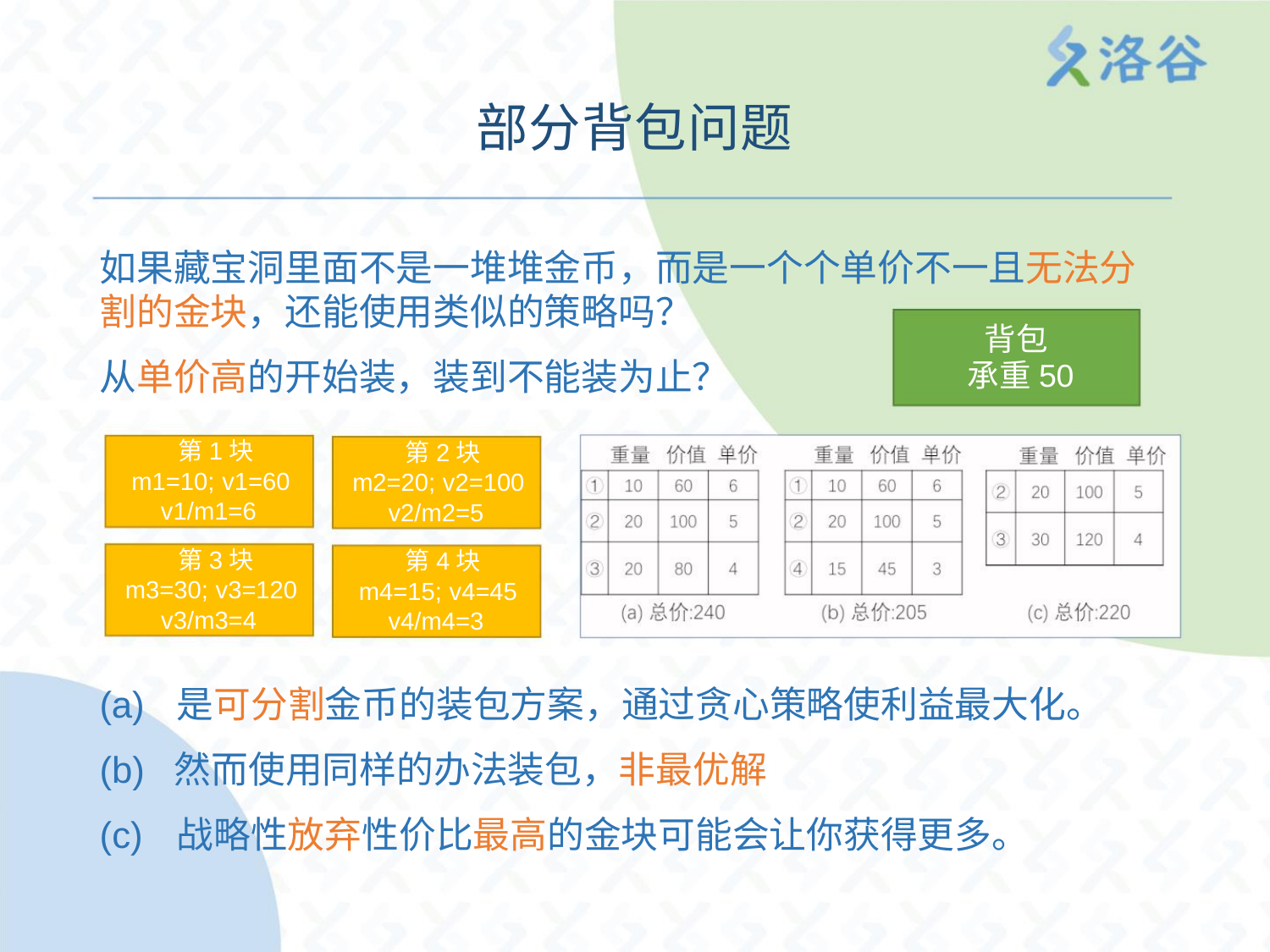

部分背包问题
如果藏宝洞里面不是一堆堆金币，而是一个个单价不一且无法分
割的金块，还能使用类似的策略吗？
背包
从单价高的开始装，装到不能装为止？
承重50
第1块
m1=10; v1=60
v1/m1=6
第2块
m2=20; v2=100
v2/m2=5
第3块
m3=30; v3=120
v3/m3=4
第4块
m4=15; v4=45
v4/m4=3
(a) 是可分割金币的装包方案，通过贪心策略使利益最大化。
(b) 然而使用同样的办法装包，非最优解
(c) 战略性放弃性价比最高的金块可能会让你获得更多。